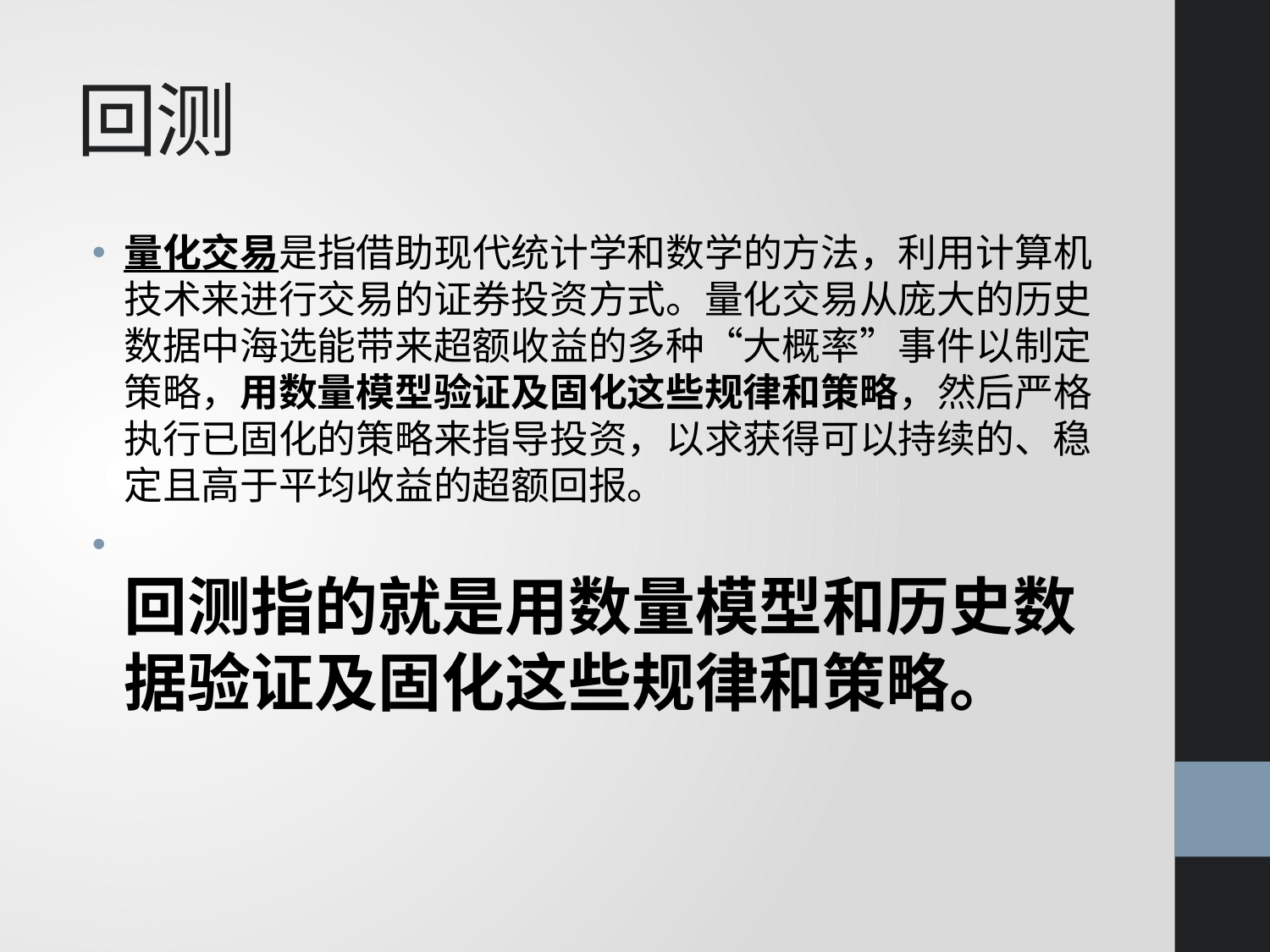

# 回测
量化交易是指借助现代统计学和数学的方法，利用计算机技术来进行交易的证券投资方式。量化交易从庞大的历史数据中海选能带来超额收益的多种“大概率”事件以制定策略，用数量模型验证及固化这些规律和策略，然后严格执行已固化的策略来指导投资，以求获得可以持续的、稳定且高于平均收益的超额回报。
回测指的就是用数量模型和历史数据验证及固化这些规律和策略。